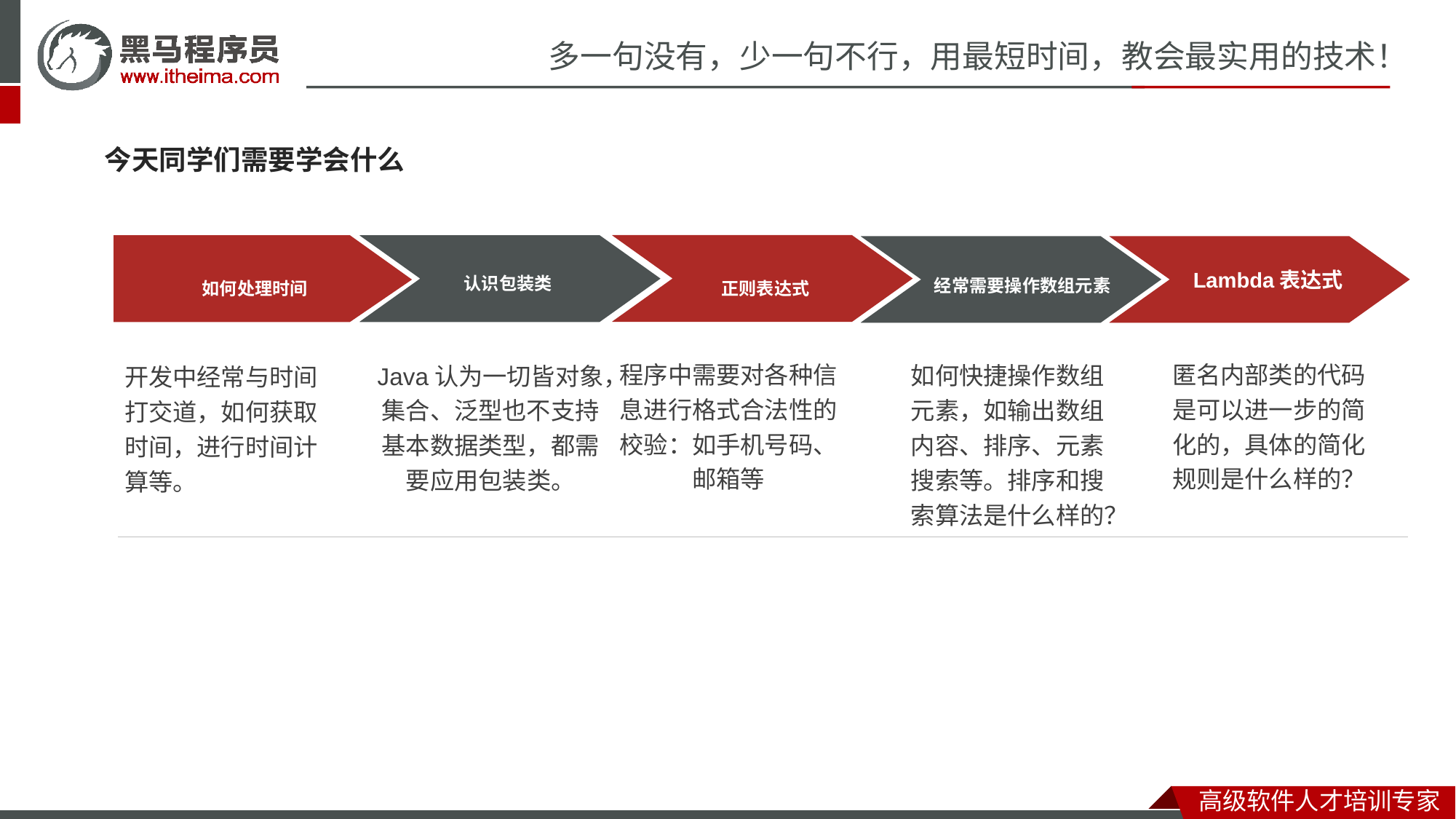

今天同学们需要学会什么

Lambda表达式
如何处理时间
正则表达式
认识包装类
经常需要操作数组元素
程序中需要对各种信息进行格式合法性的校验：如手机号码、邮箱等
匿名内部类的代码是可以进一步的简化的，具体的简化规则是什么样的？
如何快捷操作数组元素，如输出数组内容、排序、元素搜索等。排序和搜索算法是什么样的？
Java认为一切皆对象，集合、泛型也不支持基本数据类型，都需要应用包装类。
开发中经常与时间打交道，如何获取时间，进行时间计算等。